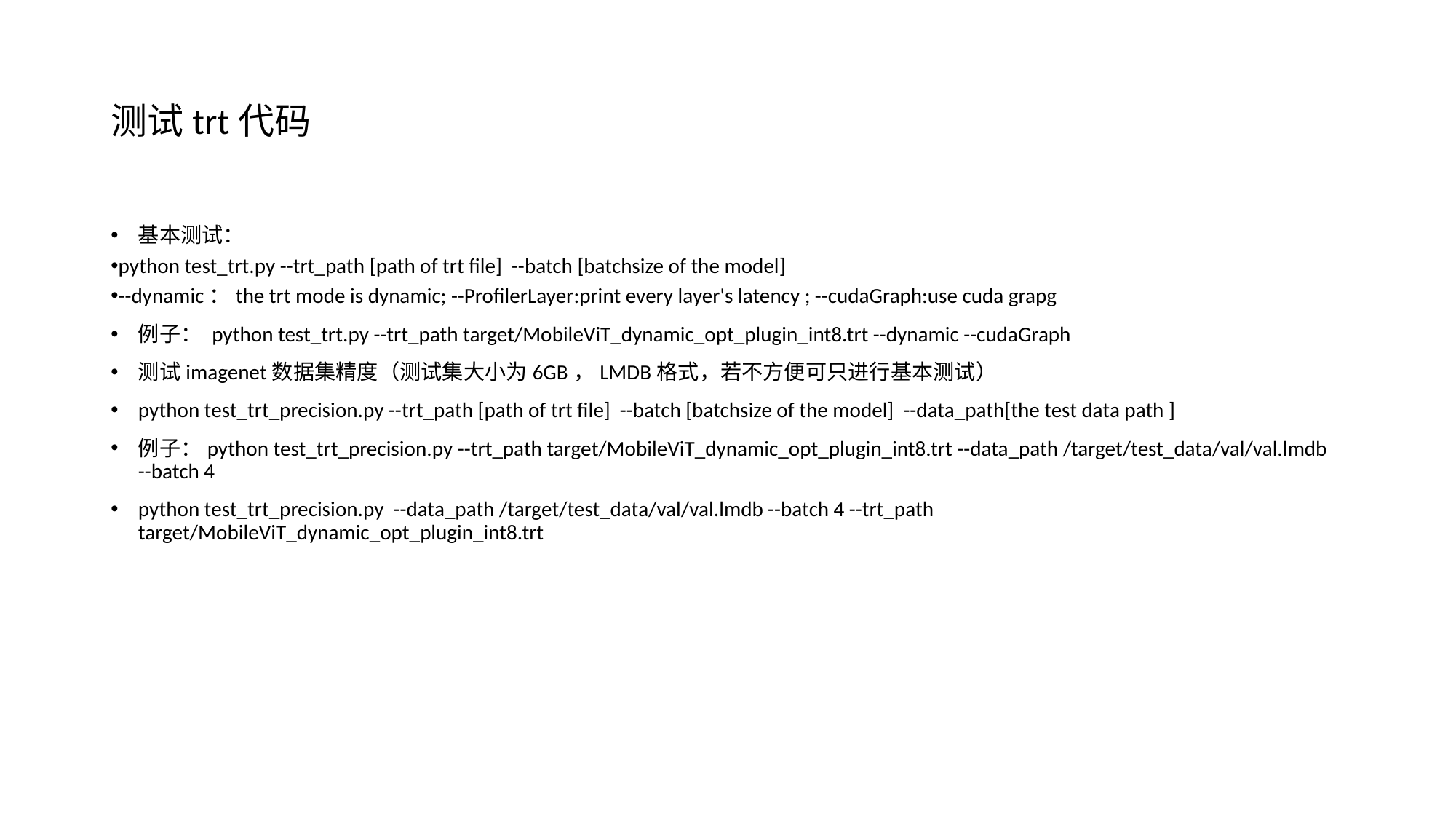

# 测试trt代码
基本测试：
python test_trt.py --trt_path [path of trt file]  --batch [batchsize of the model]
--dynamic：the trt mode is dynamic; --ProfilerLayer:print every layer's latency ; --cudaGraph:use cuda grapg
例子： python test_trt.py --trt_path target/MobileViT_dynamic_opt_plugin_int8.trt --dynamic --cudaGraph
测试imagenet数据集精度（测试集大小为6GB，LMDB格式，若不方便可只进行基本测试）
python test_trt_precision.py --trt_path [path of trt file]  --batch [batchsize of the model]  --data_path[the test data path ]
例子：python test_trt_precision.py --trt_path target/MobileViT_dynamic_opt_plugin_int8.trt --data_path /target/test_data/val/val.lmdb --batch 4
python test_trt_precision.py  --data_path /target/test_data/val/val.lmdb --batch 4 --trt_path target/MobileViT_dynamic_opt_plugin_int8.trt